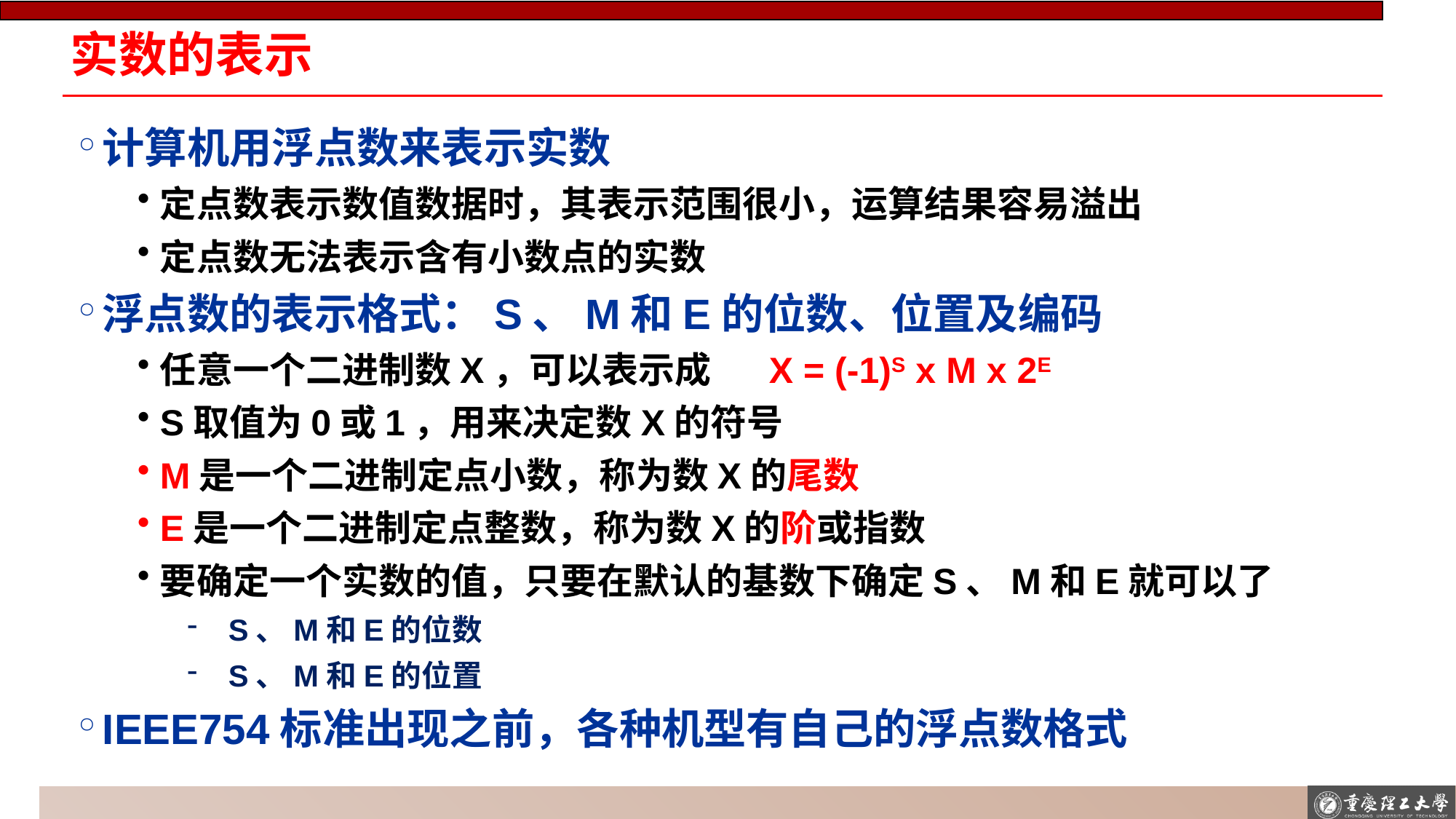

# 实数的表示
计算机用浮点数来表示实数
定点数表示数值数据时，其表示范围很小，运算结果容易溢出
定点数无法表示含有小数点的实数
浮点数的表示格式：S、M和E的位数、位置及编码
任意一个二进制数X，可以表示成      X = (-1)S x M x 2E
S取值为0或1，用来决定数X的符号
M是一个二进制定点小数，称为数X的尾数
E是一个二进制定点整数，称为数X的阶或指数
要确定一个实数的值，只要在默认的基数下确定S、M和E就可以了
S、M和E的位数
S、M和E的位置
IEEE754标准出现之前，各种机型有自己的浮点数格式